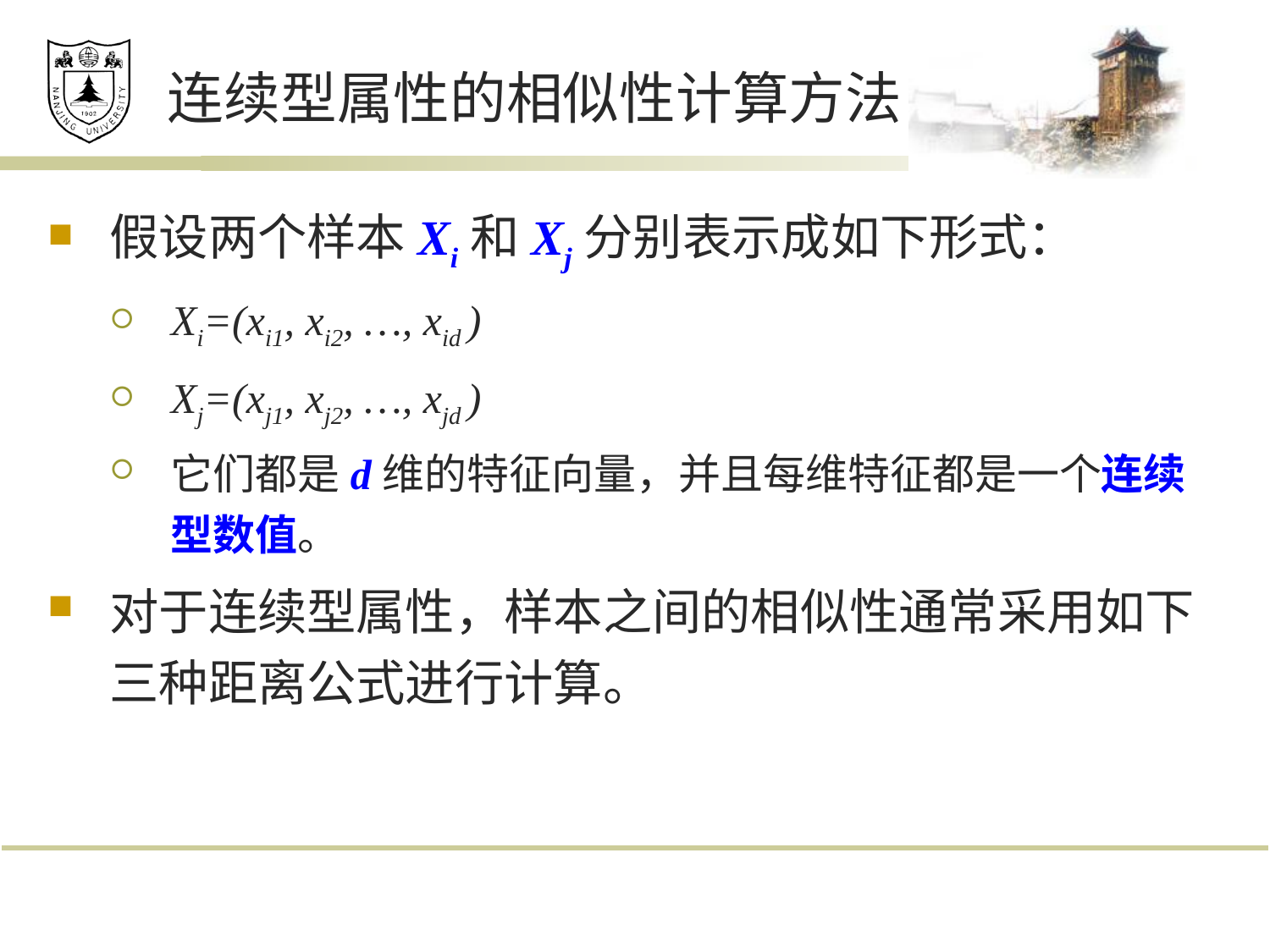

# 连续型属性的相似性计算方法
假设两个样本Xi和Xj分别表示成如下形式：
Xi=(xi1, xi2, …, xid )
Xj=(xj1, xj2, …, xjd )
它们都是d维的特征向量，并且每维特征都是一个连续型数值。
对于连续型属性，样本之间的相似性通常采用如下三种距离公式进行计算。